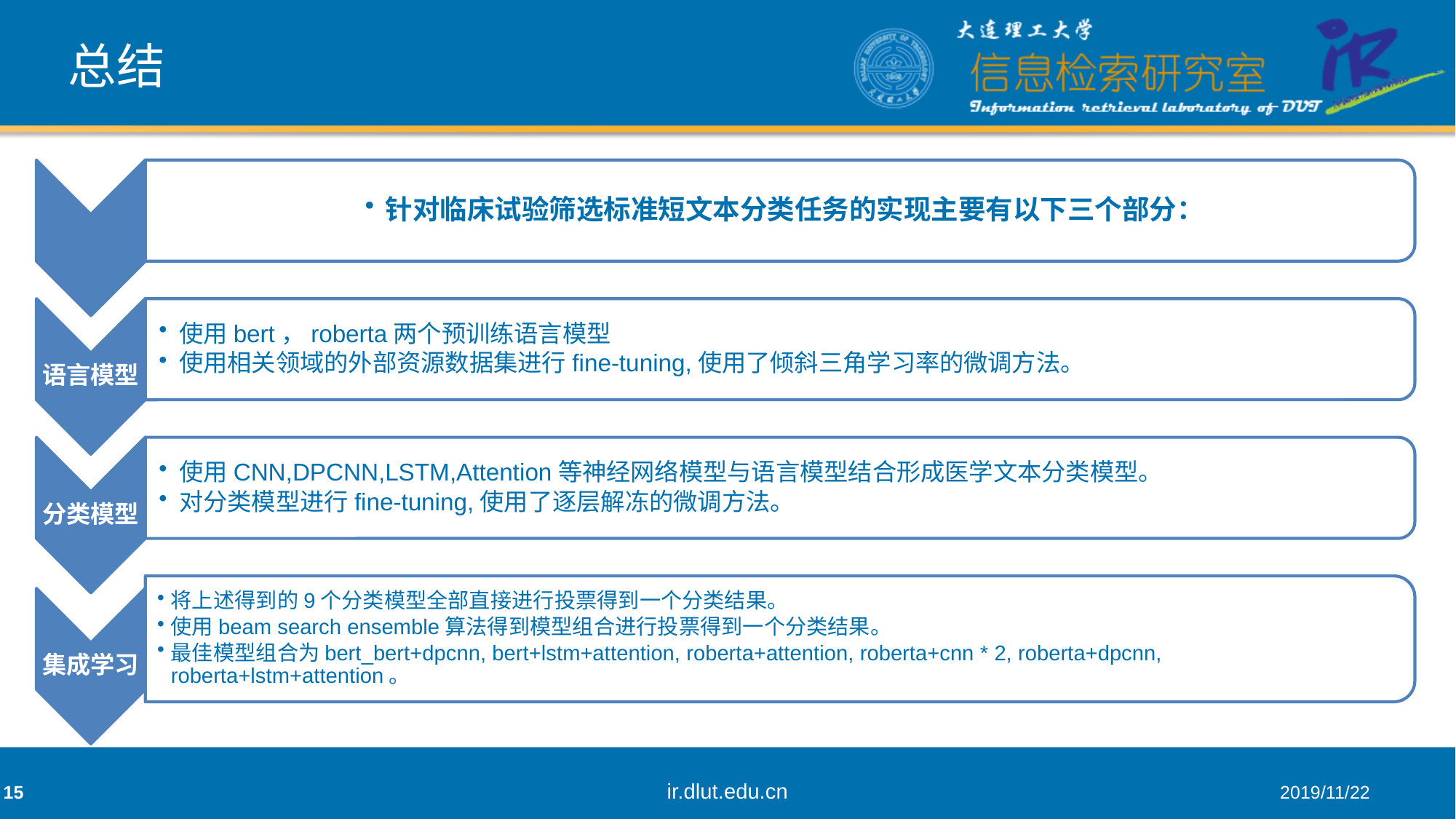

# 总结

针对临床试验筛选标准短文本分类任务的实现主要有以下三个部分：
语言模型
使用bert，roberta两个预训练语言模型
使用相关领域的外部资源数据集进行fine-tuning,使用了倾斜三角学习率的微调方法。
分类模型
使用CNN,DPCNN,LSTM,Attention等神经网络模型与语言模型结合形成医学文本分类模型。
对分类模型进行fine-tuning,使用了逐层解冻的微调方法。
集成学习
将上述得到的9个分类模型全部直接进行投票得到一个分类结果。
使用beam search ensemble算法得到模型组合进行投票得到一个分类结果。
最佳模型组合为bert_bert+dpcnn, bert+lstm+attention, roberta+attention, roberta+cnn * 2, roberta+dpcnn, roberta+lstm+attention。